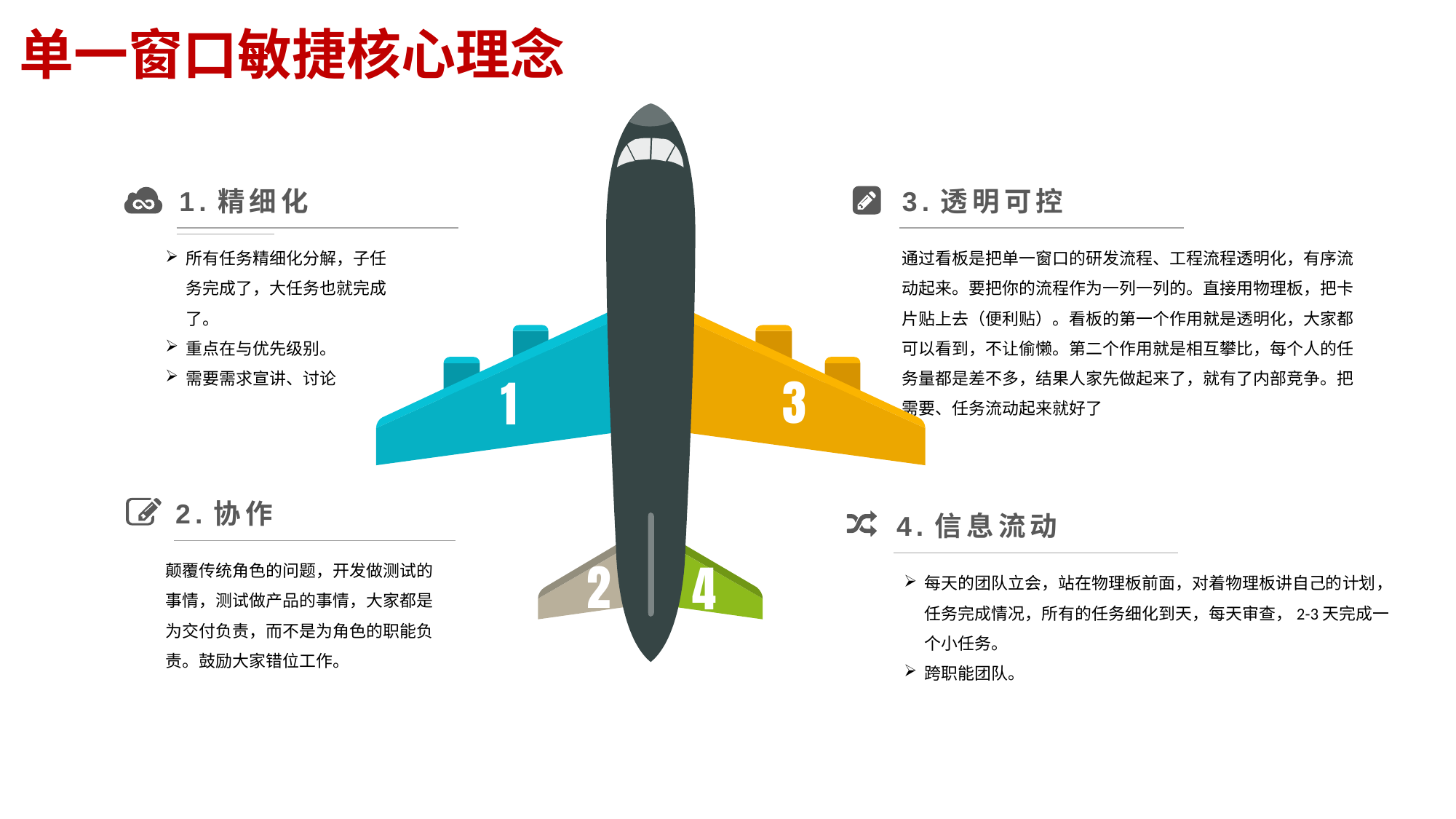

单一窗口敏捷核心理念

1.精细化

所有任务精细化分解，子任务完成了，大任务也就完成了。
重点在与优先级别。
需要需求宣讲、讨论
3.透明可控

通过看板是把单一窗口的研发流程、工程流程透明化，有序流动起来。要把你的流程作为一列一列的。直接用物理板，把卡片贴上去（便利贴）。看板的第一个作用就是透明化，大家都可以看到，不让偷懒。第二个作用就是相互攀比，每个人的任务量都是差不多，结果人家先做起来了，就有了内部竞争。把需要、任务流动起来就好了
3
1
2.协作

颠覆传统角色的问题，开发做测试的事情，测试做产品的事情，大家都是为交付负责，而不是为角色的职能负责。鼓励大家错位工作。

4.信息流动

每天的团队立会，站在物理板前面，对着物理板讲自己的计划，任务完成情况，所有的任务细化到天，每天审查，2-3天完成一个小任务。
跨职能团队。

2
4